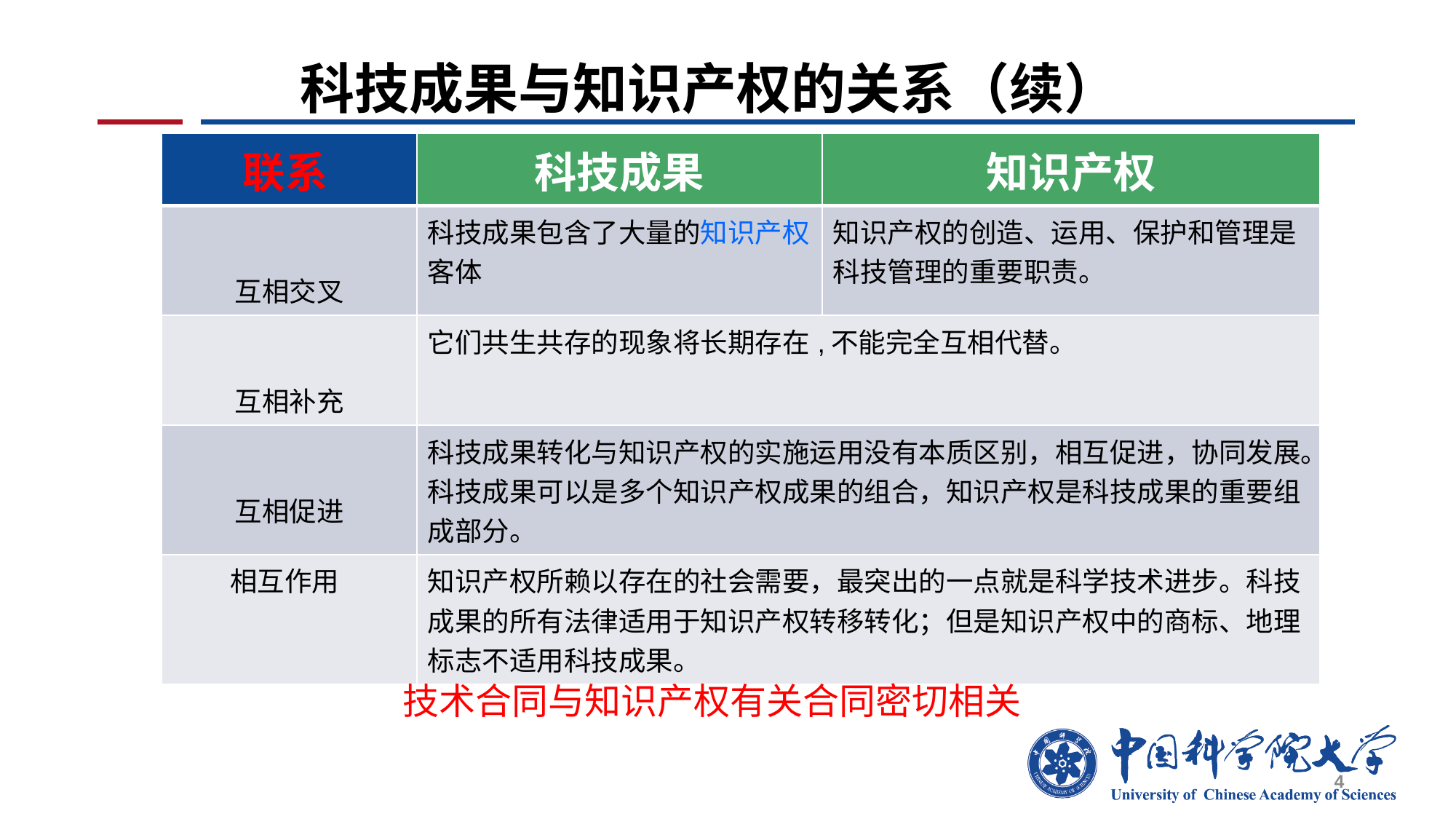

4
# 科技成果与知识产权的关系（续）
| 联系 | 科技成果 | 知识产权 |
| --- | --- | --- |
| 互相交叉 | 科技成果包含了大量的知识产权客体 | 知识产权的创造、运用、保护和管理是科技管理的重要职责。 |
| 互相补充 | 它们共生共存的现象将长期存在,不能完全互相代替。 |  |
| 互相促进 | 科技成果转化与知识产权的实施运用没有本质区别，相互促进，协同发展。 科技成果可以是多个知识产权成果的组合，知识产权是科技成果的重要组成部分。 |  |
| 相互作用 | 知识产权所赖以存在的社会需要，最突出的一点就是科学技术进步。科技成果的所有法律适用于知识产权转移转化；但是知识产权中的商标、地理标志不适用科技成果。 |  |
技术合同与知识产权有关合同密切相关